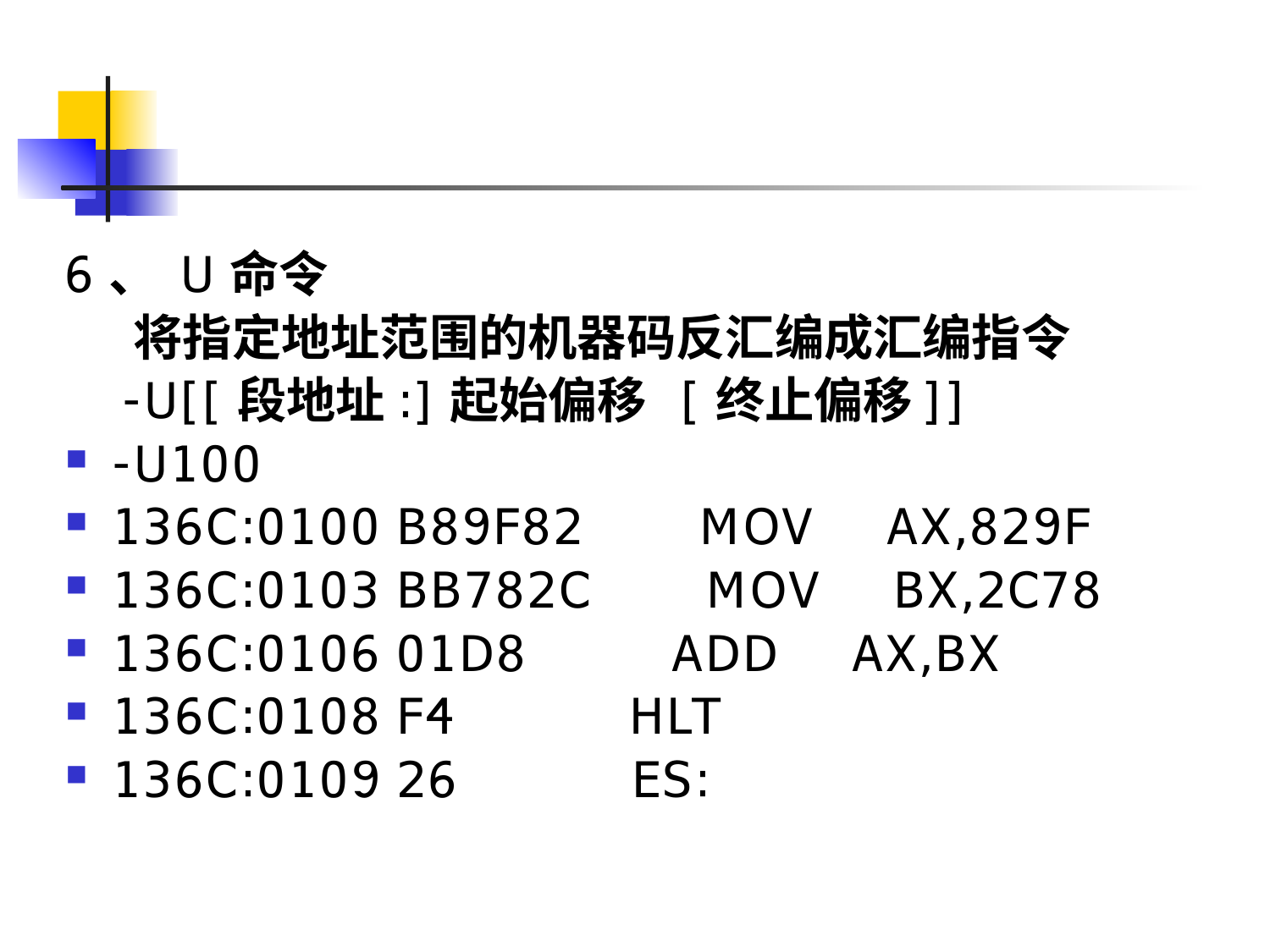

#
6、 U命令
     将指定地址范围的机器码反汇编成汇编指令
    -U[[段地址:]起始偏移  [终止偏移]]
-U100
136C:0100 B89F82        MOV     AX,829F
136C:0103 BB782C        MOV     BX,2C78
136C:0106 01D8          ADD     AX,BX
136C:0108 F4            HLT
136C:0109 26            ES: